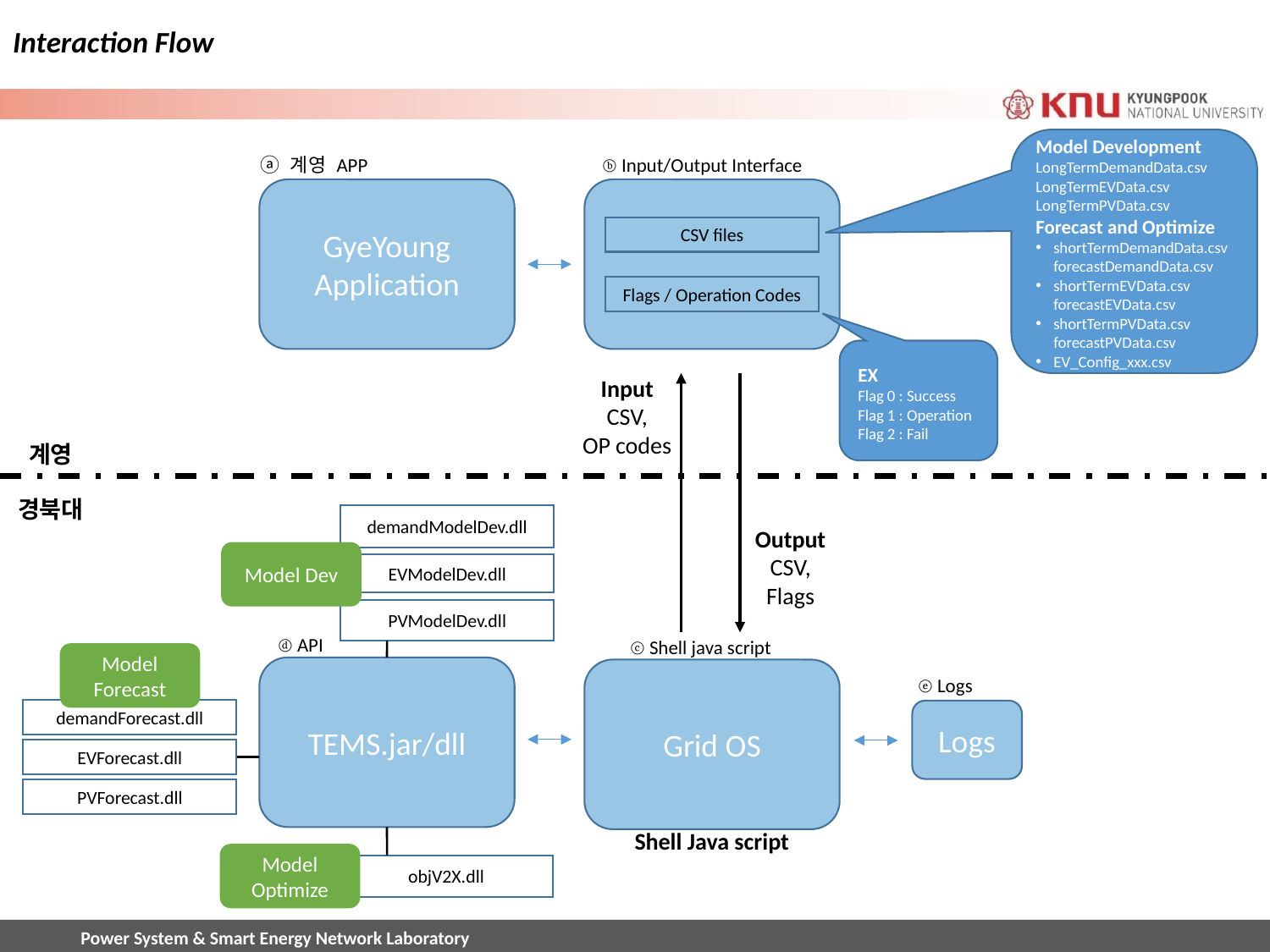

# Interaction Flow

Model Development
LongTermDemandData.csv
LongTermEVData.csv
LongTermPVData.csv
Forecast and Optimize
shortTermDemandData.csv
forecastDemandData.csv
shortTermEVData.csv
forecastEVData.csv
shortTermPVData.csv
forecastPVData.csv
EV_Config_xxx.csv
ⓐ 계영 APP
ⓑ Input/Output Interface
GyeYoung
Application

CSV files
Flags / Operation Codes

EX
Flag 0 : Success
Flag 1 : Operation
Flag 2 : Fail
Input
CSV,
OP codes
계영
경북대
demandModelDev.dll
Model Dev
EVModelDev.dll
PVModelDev.dll
Output
CSV,
Flags
ⓓ API
ⓒ Shell java script
Model
Forecast
demandForecast.dll
EVForecast.dll
PVForecast.dll
TEMS.jar/dll
Grid OS
ⓔ Logs
Logs
Shell Java script
Model Optimize
objV2X.dll